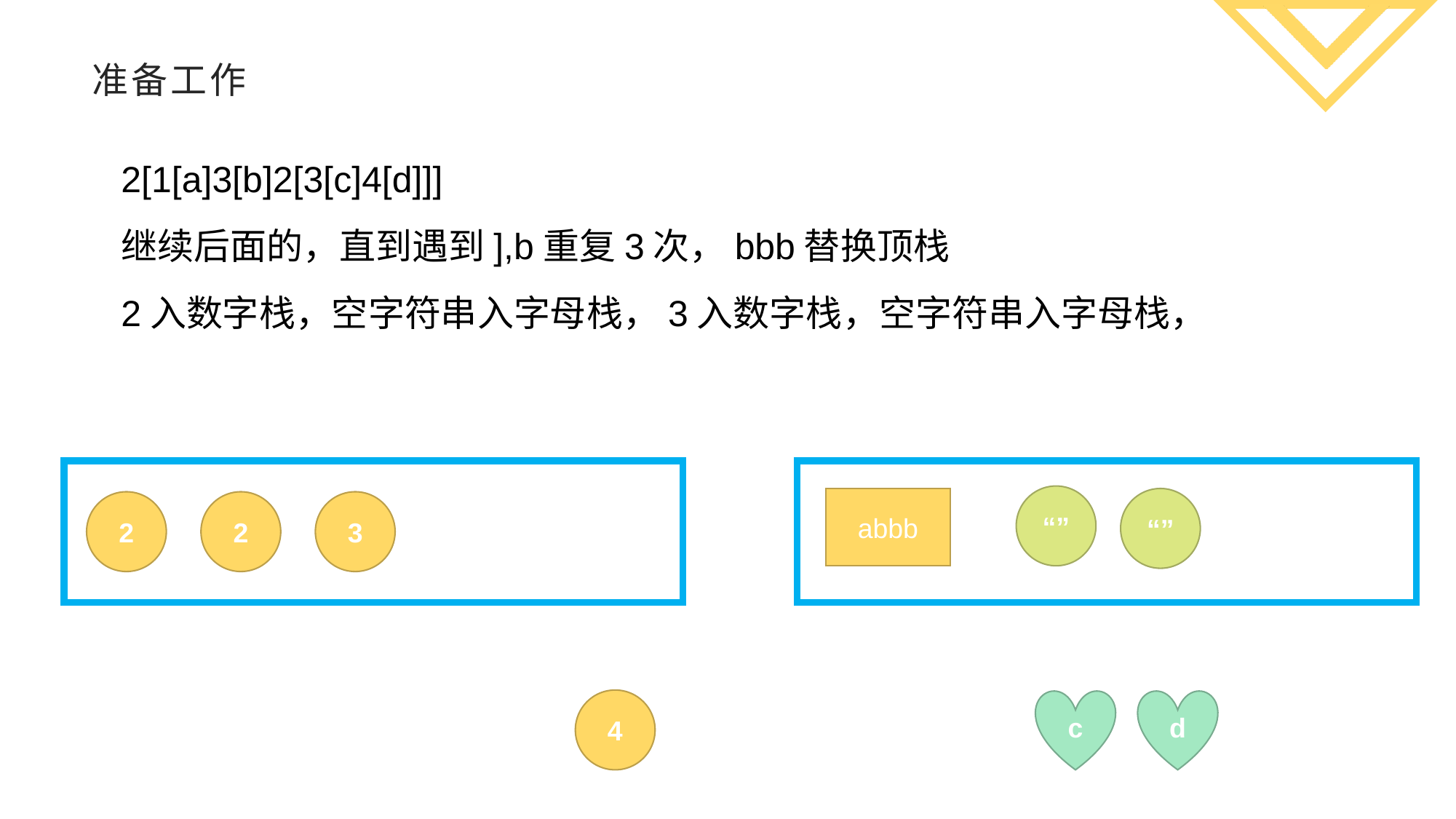

# 准备工作
2[1[a]3[b]2[3[c]4[d]]]
继续后面的，直到遇到],b重复3次，bbb替换顶栈
2入数字栈，空字符串入字母栈，3入数字栈，空字符串入字母栈，

“”
abbb
“”
2
2
3
4
c
d